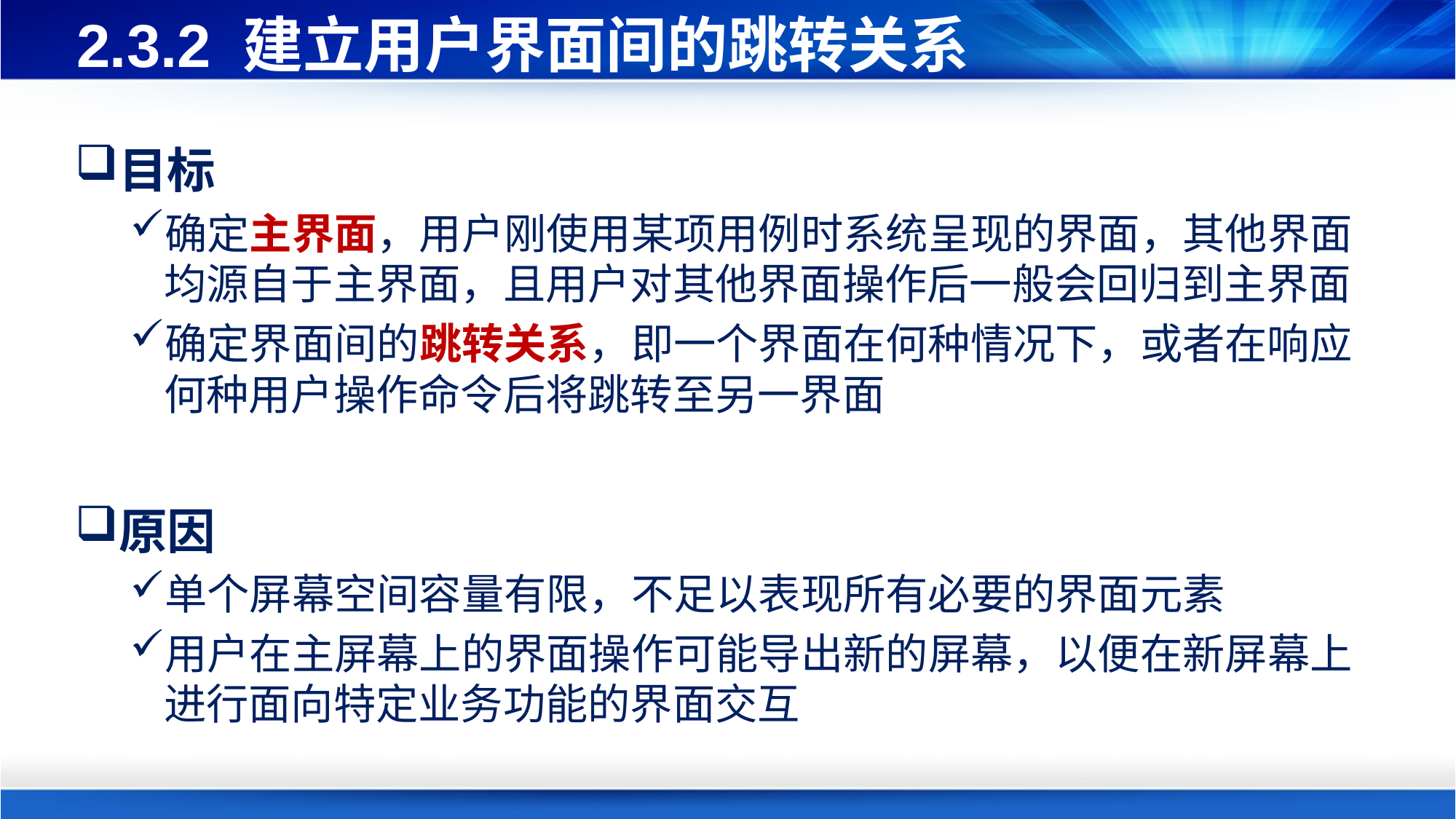

# 2.3.2 建立用户界面间的跳转关系
目标
确定主界面，用户刚使用某项用例时系统呈现的界面，其他界面均源自于主界面，且用户对其他界面操作后一般会回归到主界面
确定界面间的跳转关系，即一个界面在何种情况下，或者在响应何种用户操作命令后将跳转至另一界面

原因
单个屏幕空间容量有限，不足以表现所有必要的界面元素
用户在主屏幕上的界面操作可能导出新的屏幕，以便在新屏幕上进行面向特定业务功能的界面交互